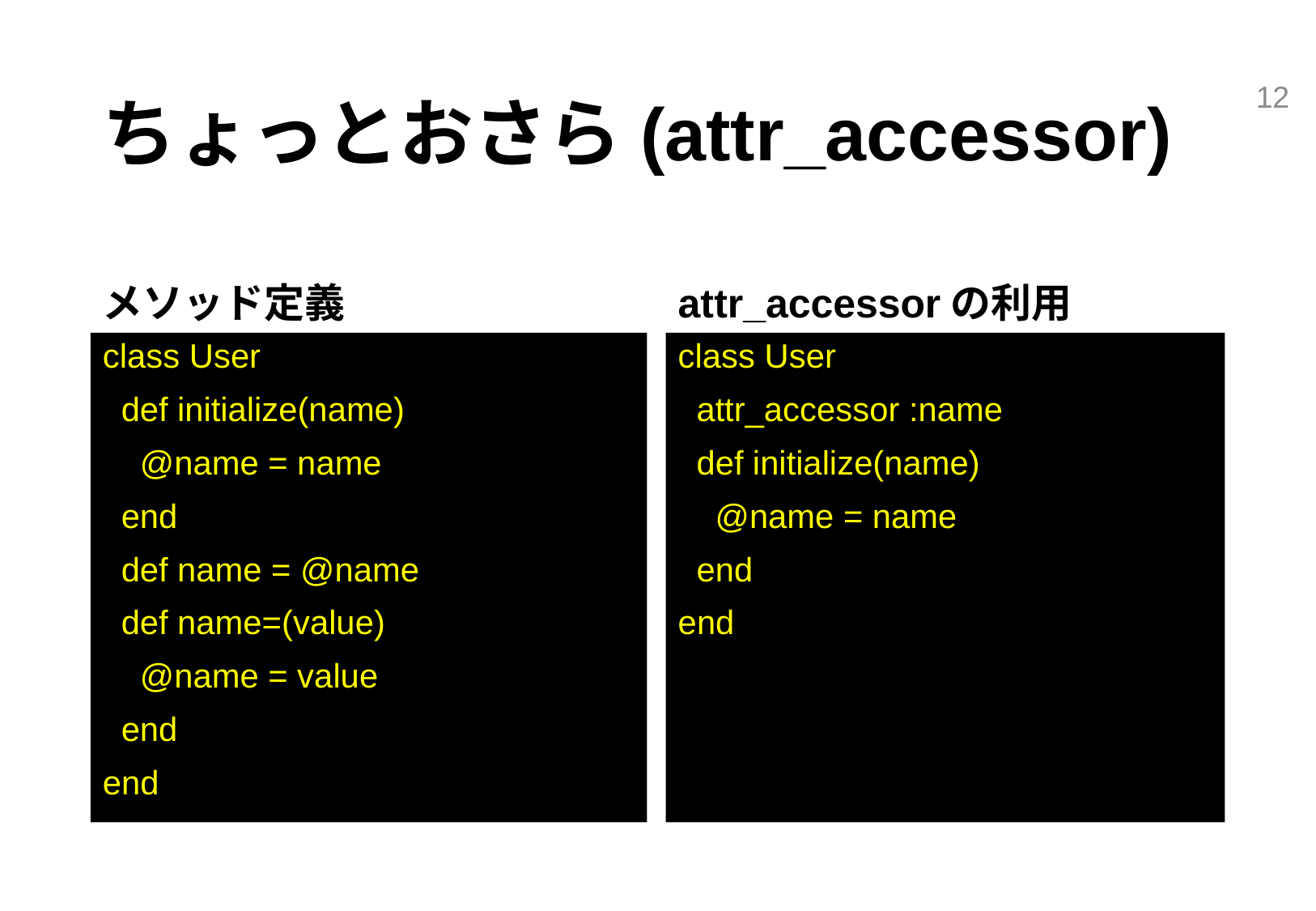

12
# ちょっとおさら(attr_accessor)
メソッド定義
attr_accessorの利用
class User
  def initialize(name)
    @name = name
  end
  def name = @name
  def name=(value)
    @name = value
  end
end
class User
  attr_accessor :name
  def initialize(name)
    @name = name
  end
end